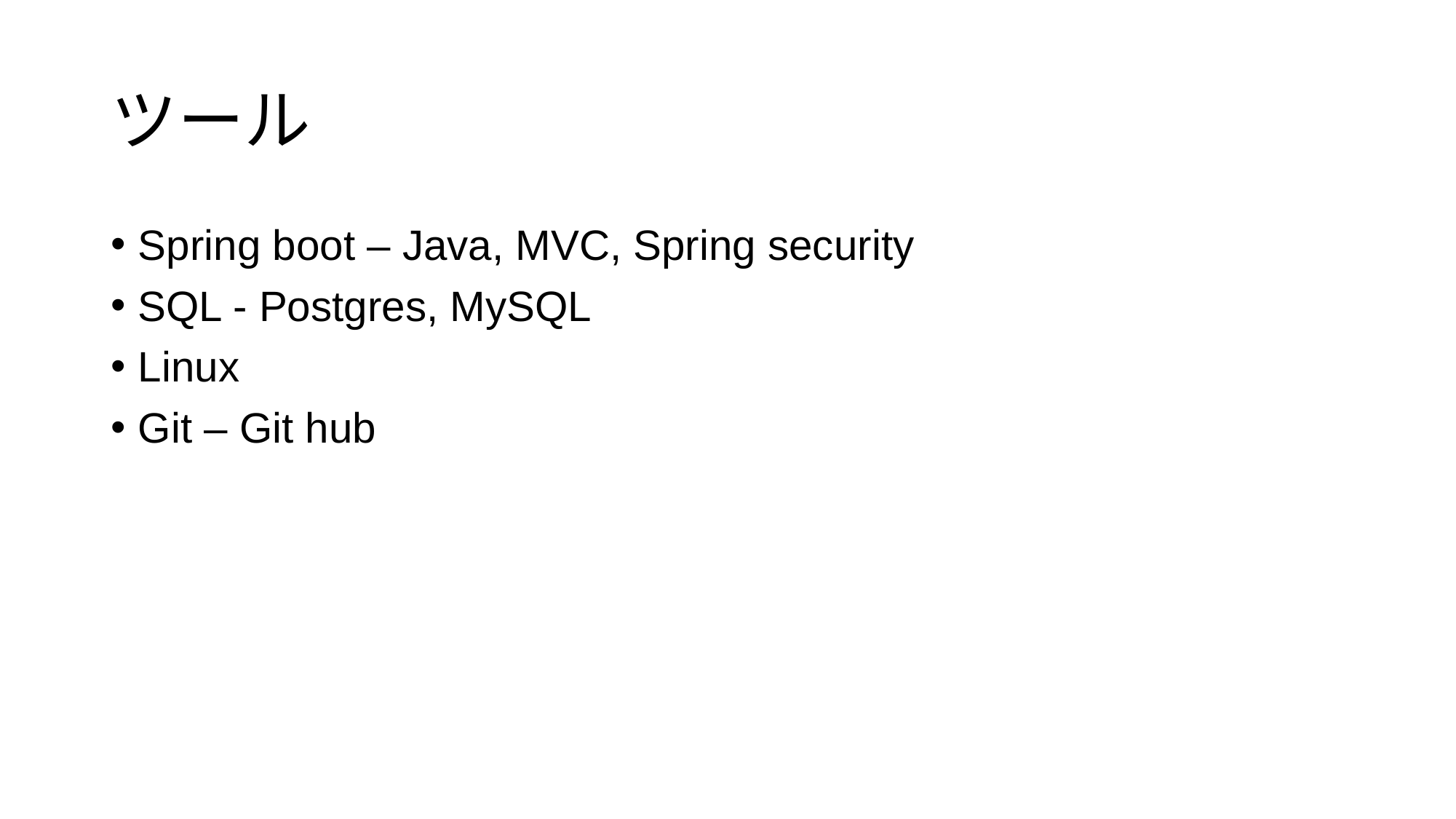

# ツール
Spring boot – Java, MVC, Spring security
SQL - Postgres, MySQL
Linux
Git – Git hub